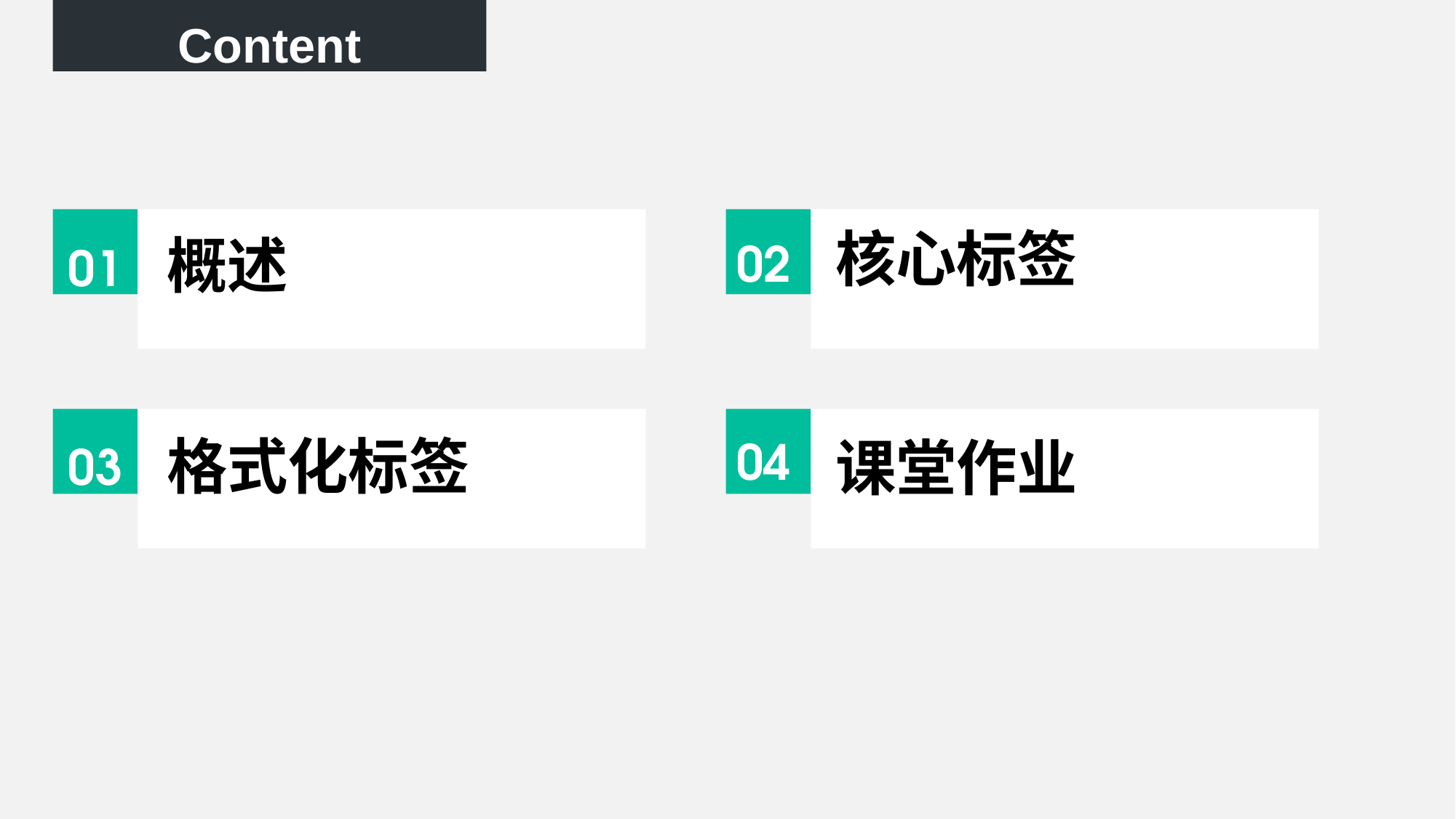

Content
核心标签
概述
02
01
格式化标签
课堂作业
04
03